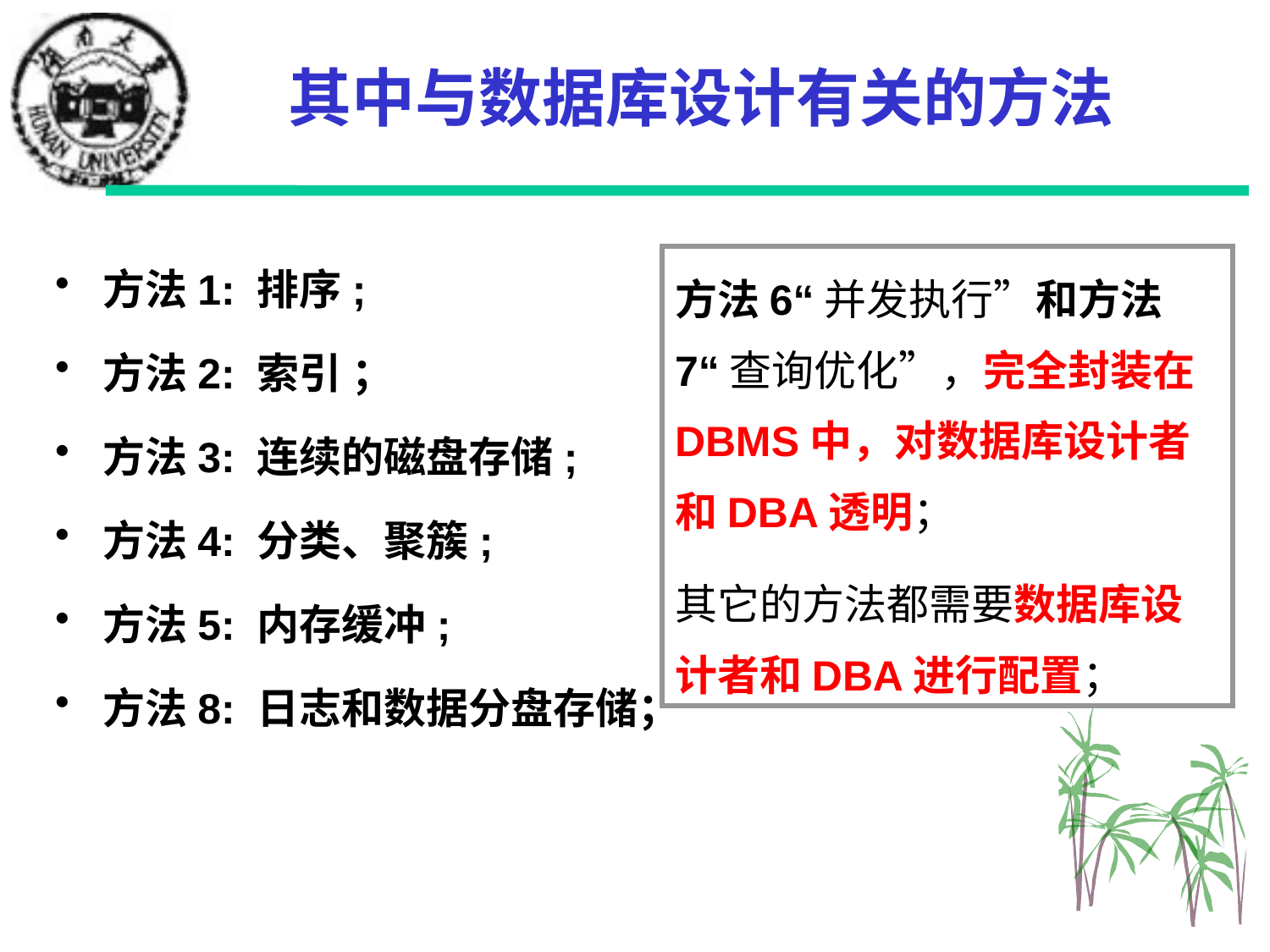

其中与数据库设计有关的方法
方法1: 排序;
方法2: 索引 ；
方法3: 连续的磁盘存储;
方法4: 分类、聚簇;
方法5: 内存缓冲;
方法8: 日志和数据分盘存储；
方法6“并发执行”和方法7“查询优化”，完全封装在DBMS中，对数据库设计者和DBA透明；
其它的方法都需要数据库设计者和DBA进行配置；